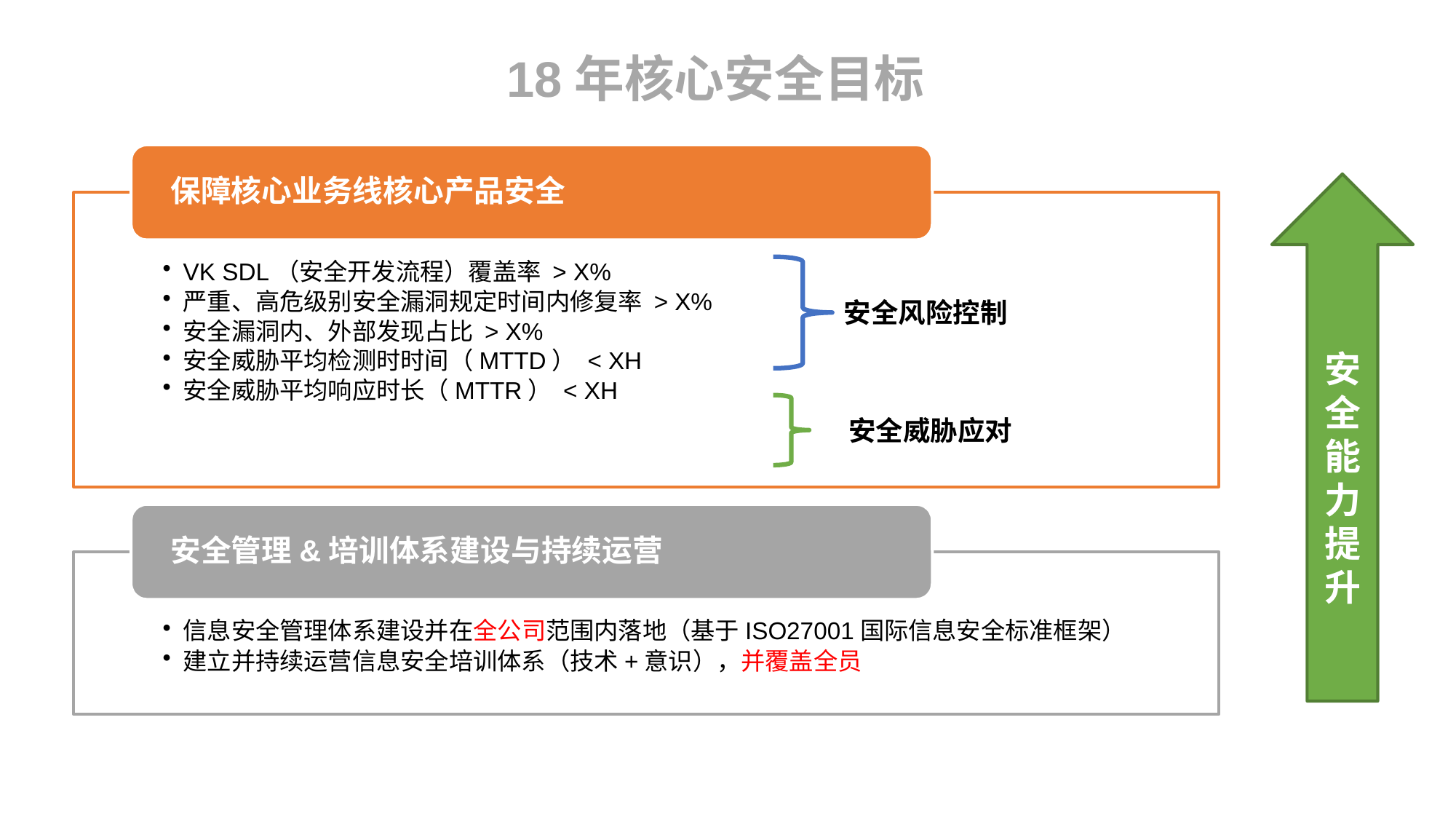

18年核心安全目标
VK SDL（安全开发流程）覆盖率 > X%
严重、高危级别安全漏洞规定时间内修复率 > X%
安全漏洞内、外部发现占比 > X%
安全威胁平均检测时时间（MTTD） < XH
安全威胁平均响应时长（MTTR） < XH
保障核心业务线核心产品安全
信息安全管理体系建设并在全公司范围内落地（基于ISO27001国际信息安全标准框架）
建立并持续运营信息安全培训体系（技术+意识），并覆盖全员
安全管理&培训体系建设与持续运营

安
全
能
力
提
升

安全风险控制

安全威胁应对